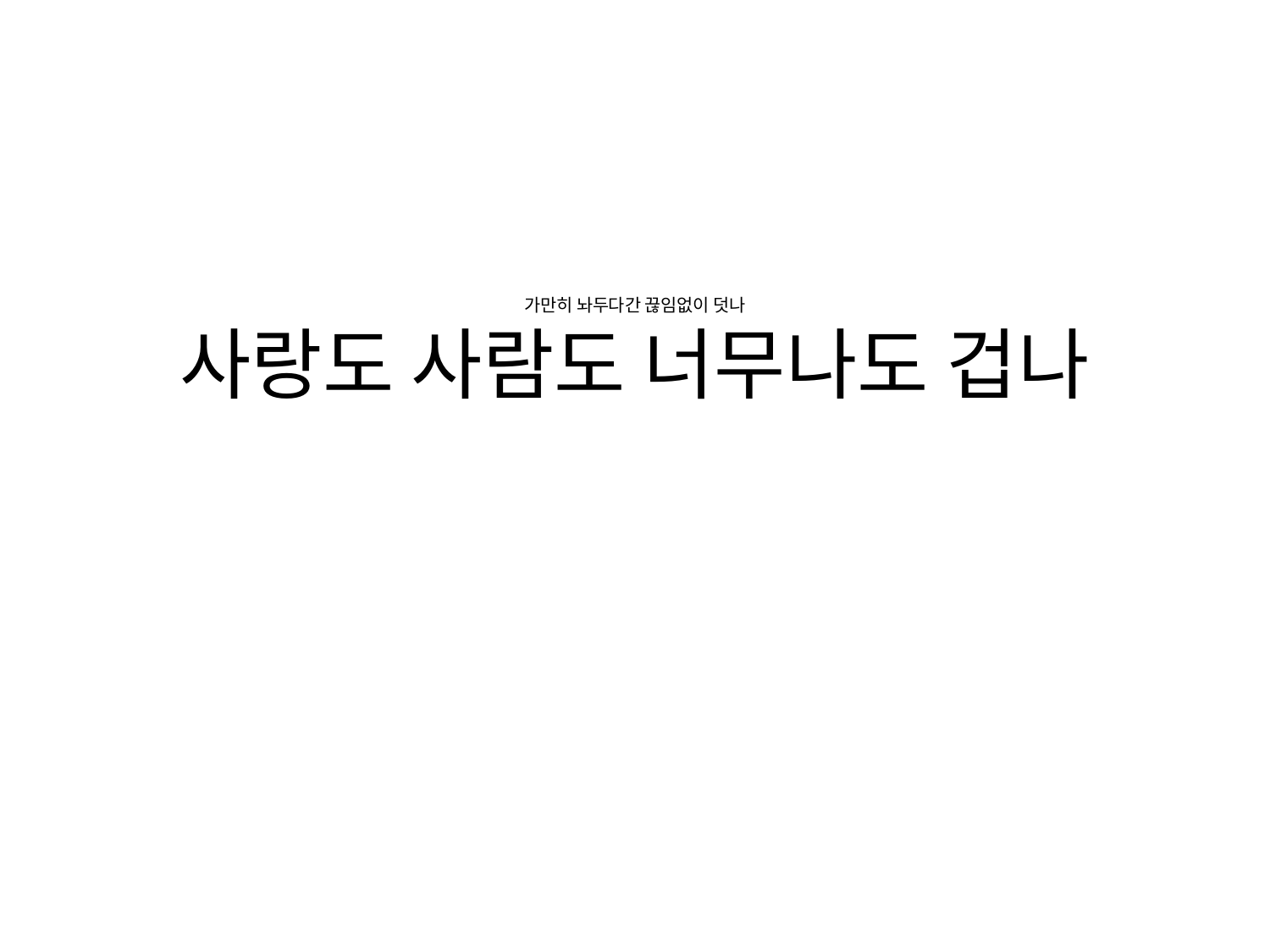

# 가만히 놔두다간 끊임없이 덧나
사랑도 사람도 너무나도 겁나